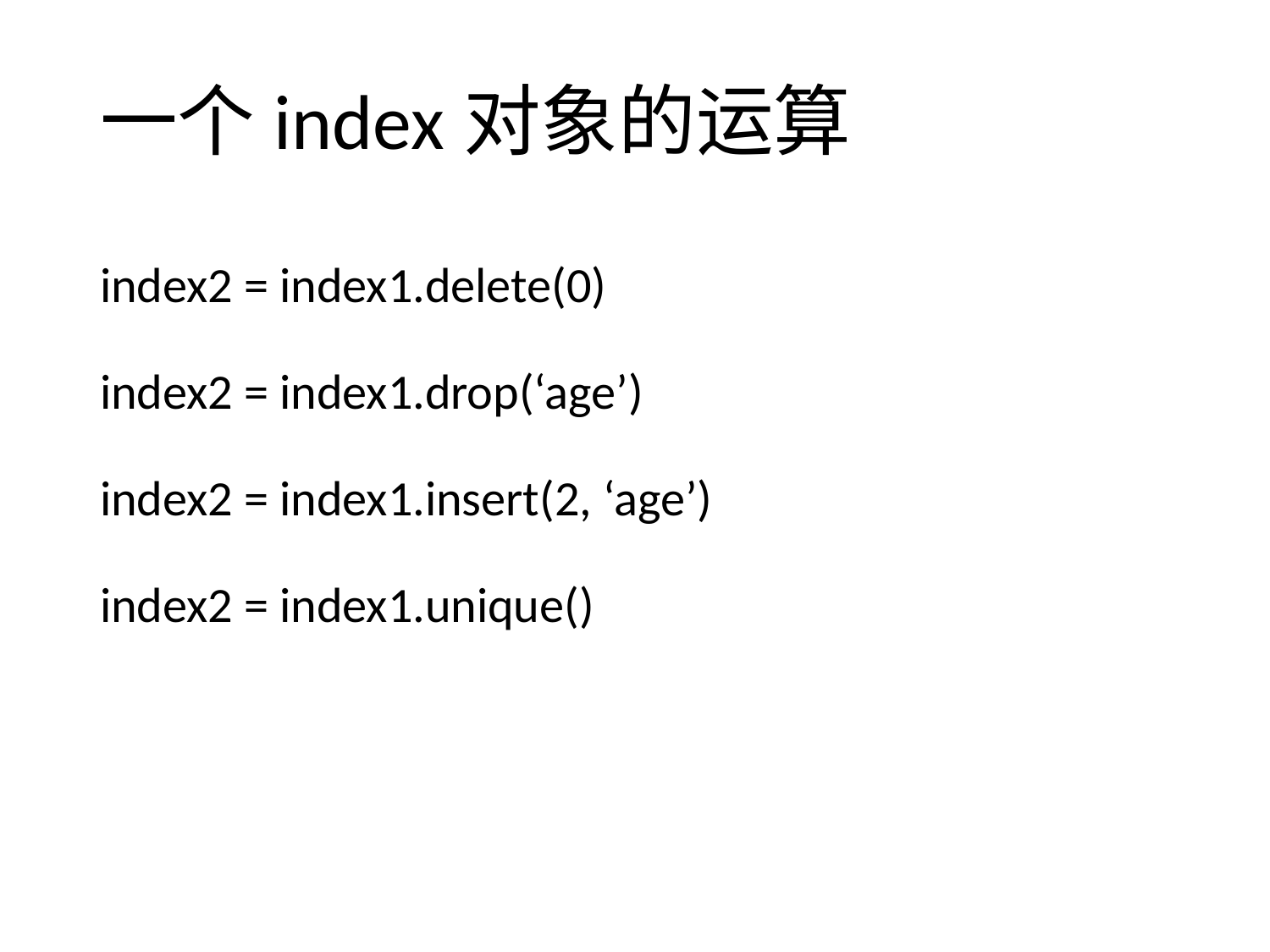

# 一个index对象的运算
index2 = index1.delete(0)
index2 = index1.drop(‘age’)
index2 = index1.insert(2, ‘age’)
index2 = index1.unique()